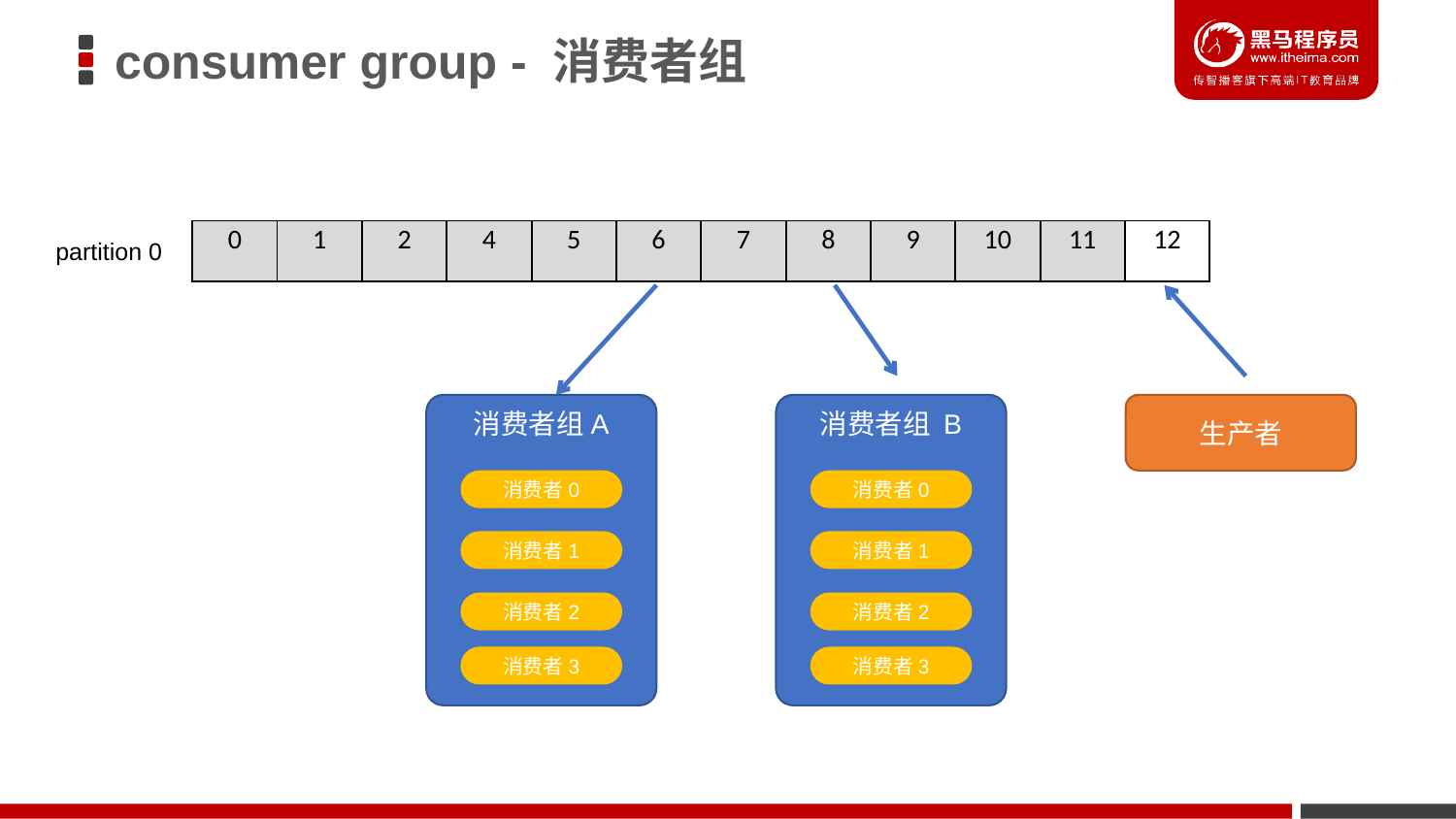

# consumer group - 消费者组
| 0 | 1 | 2 | 4 | 5 | 6 | 7 | 8 | 9 | 10 | 11 | 12 |
| --- | --- | --- | --- | --- | --- | --- | --- | --- | --- | --- | --- |
partition 0
消费者组A
消费者组 B
生产者
消费者0
消费者0
消费者1
消费者1
消费者2
消费者2
消费者3
消费者3